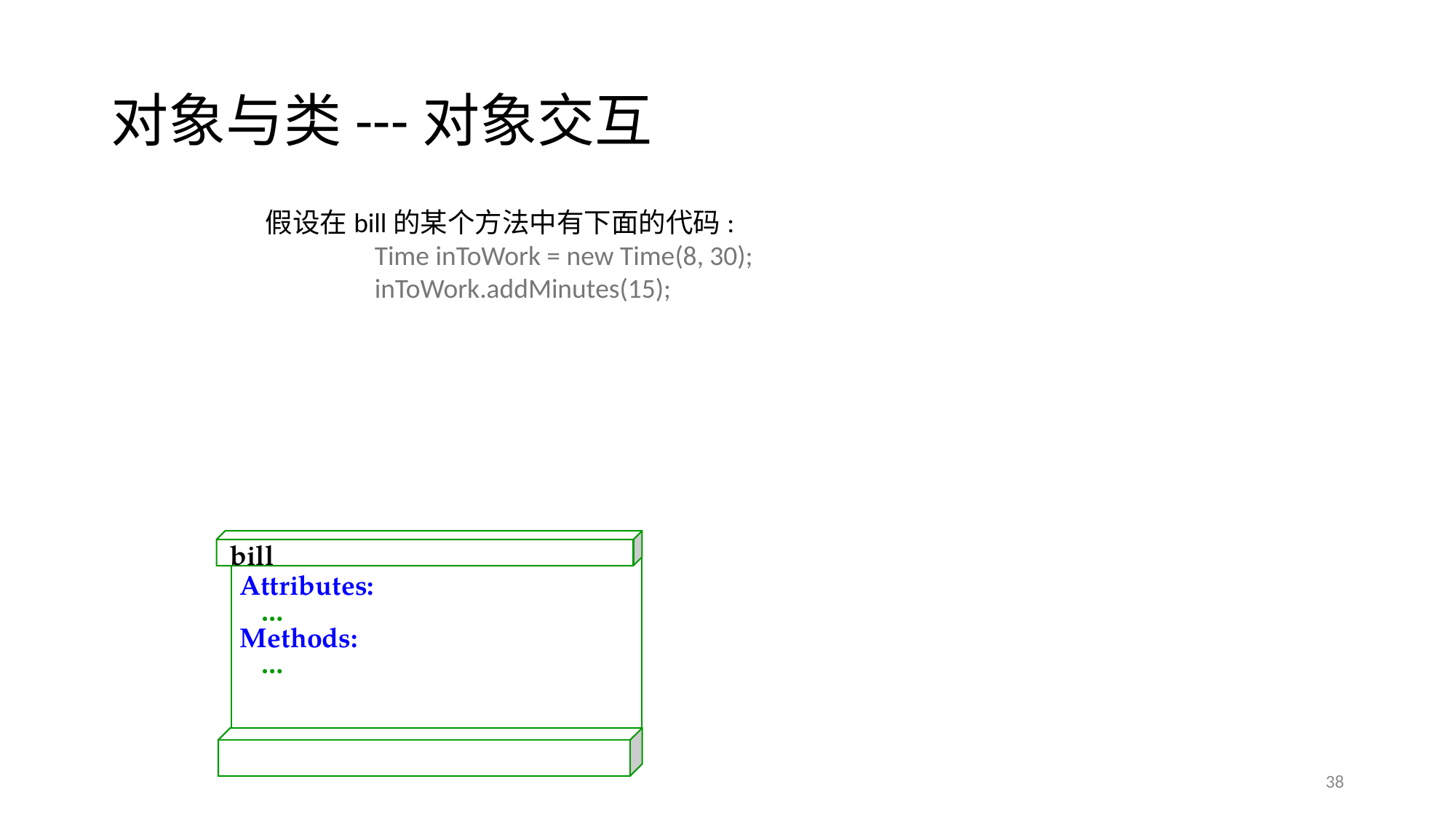

# 对象与类---对象交互
假设在bill的某个方法中有下面的代码:
	Time inToWork = new Time(8, 30);
	inToWork.addMinutes(15);

bill

Attributes:
   …
Methods:
   …

38